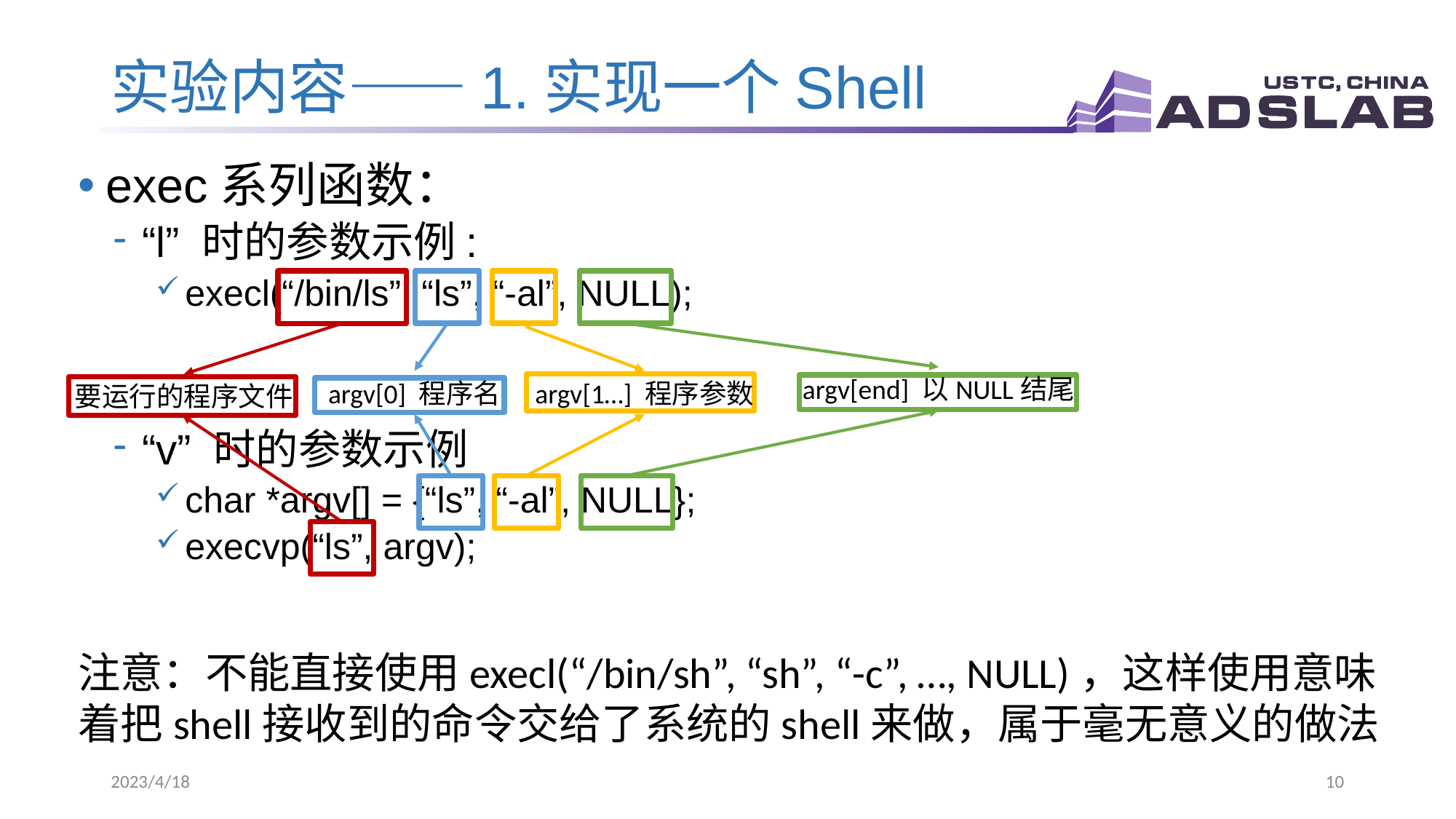

# 实验内容——1.实现一个Shell
exec系列函数：
“l” 时的参数示例:
execl(“/bin/ls”, “ls”, “-al”, NULL);

“v” 时的参数示例
char *argv[] = {“ls”, “-al”, NULL};
execvp(“ls”, argv);

argv[end] 以NULL结尾
argv[0] 程序名
argv[1…] 程序参数
要运行的程序文件

注意：不能直接使用execl(“/bin/sh”, “sh”, “-c”, …, NULL)，这样使用意味着把shell接收到的命令交给了系统的shell来做，属于毫无意义的做法
2023/4/18
10